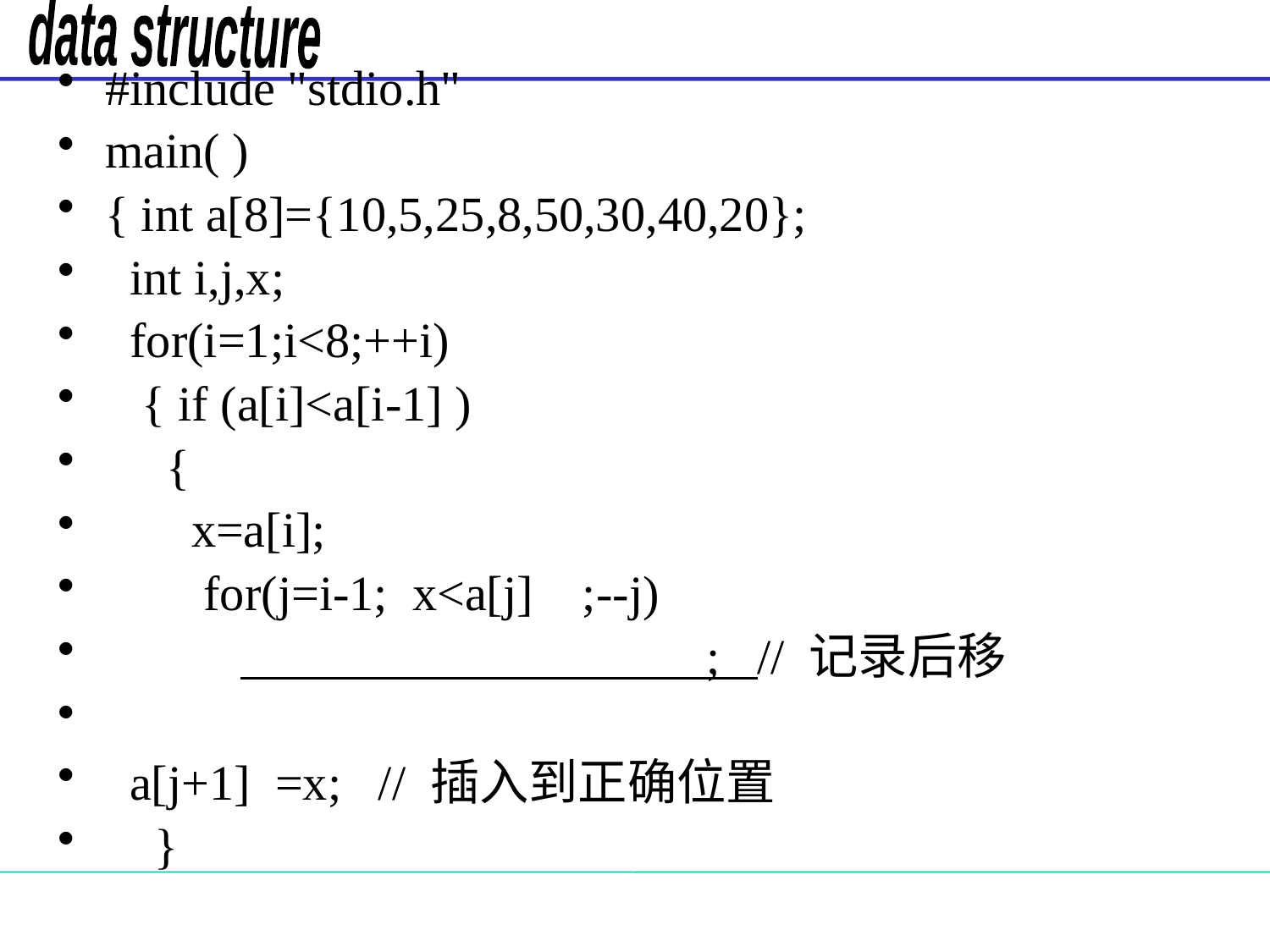

#include "stdio.h"
main( )
{ int a[8]={10,5,25,8,50,30,40,20};
  int i,j,x;
  for(i=1;i<8;++i)
   { if (a[i]<a[i-1] )
     {
       x=a[i];
        for(j=i-1;  x<a[j]    ;--j)
                                                 ;   // 记录后移

  a[j+1]  =x;   // 插入到正确位置
    }
#